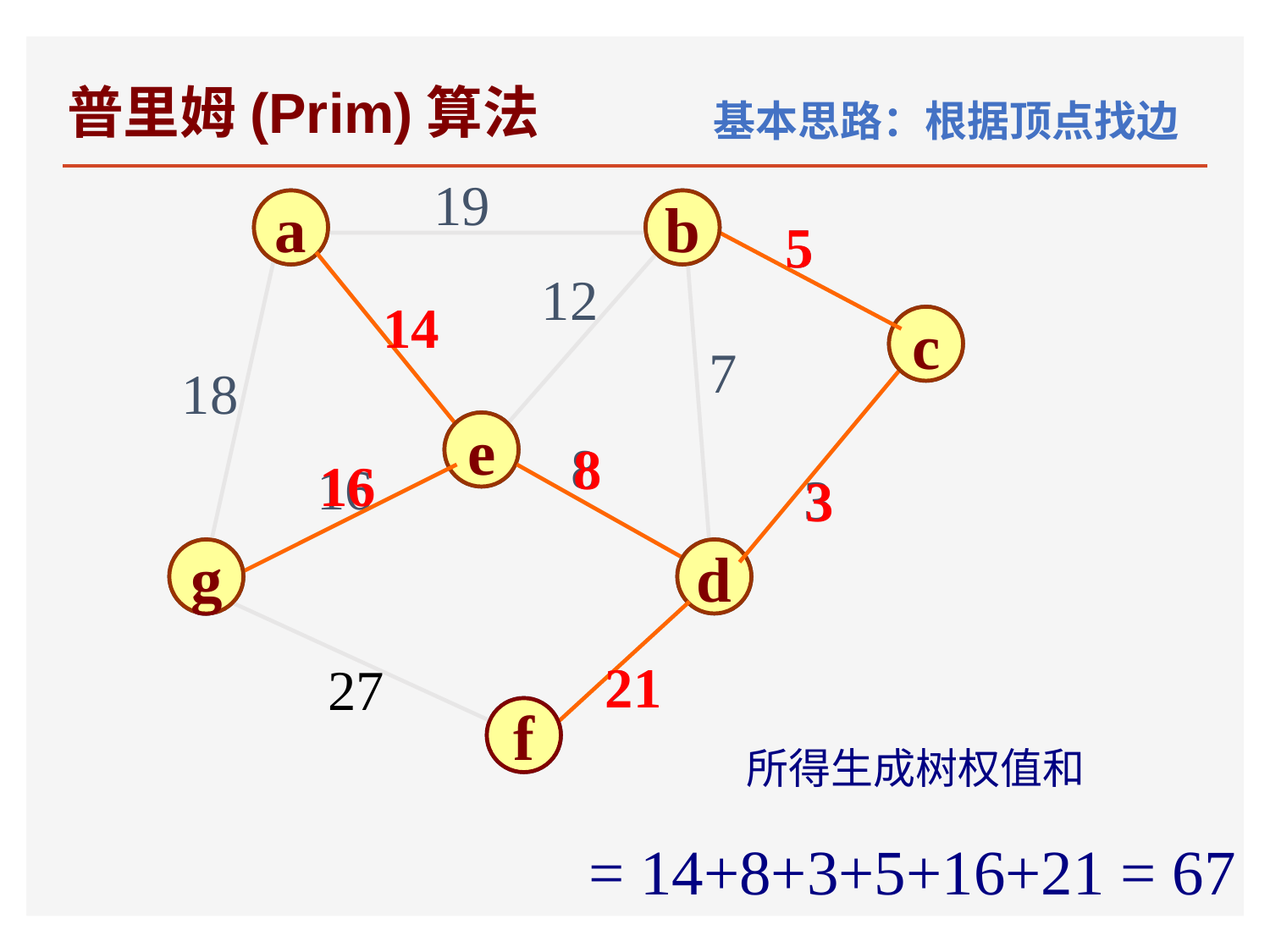

# 普里姆(Prim)算法
基本思路：根据顶点找边
19
a
a
b
b
5
5

12

14
14
c
c
7
18

e
e
8
8
16
16
3
3

g
g
d
d

21
21
27
f
f
所得生成树权值和
= 14+8+3+5+16+21 = 67